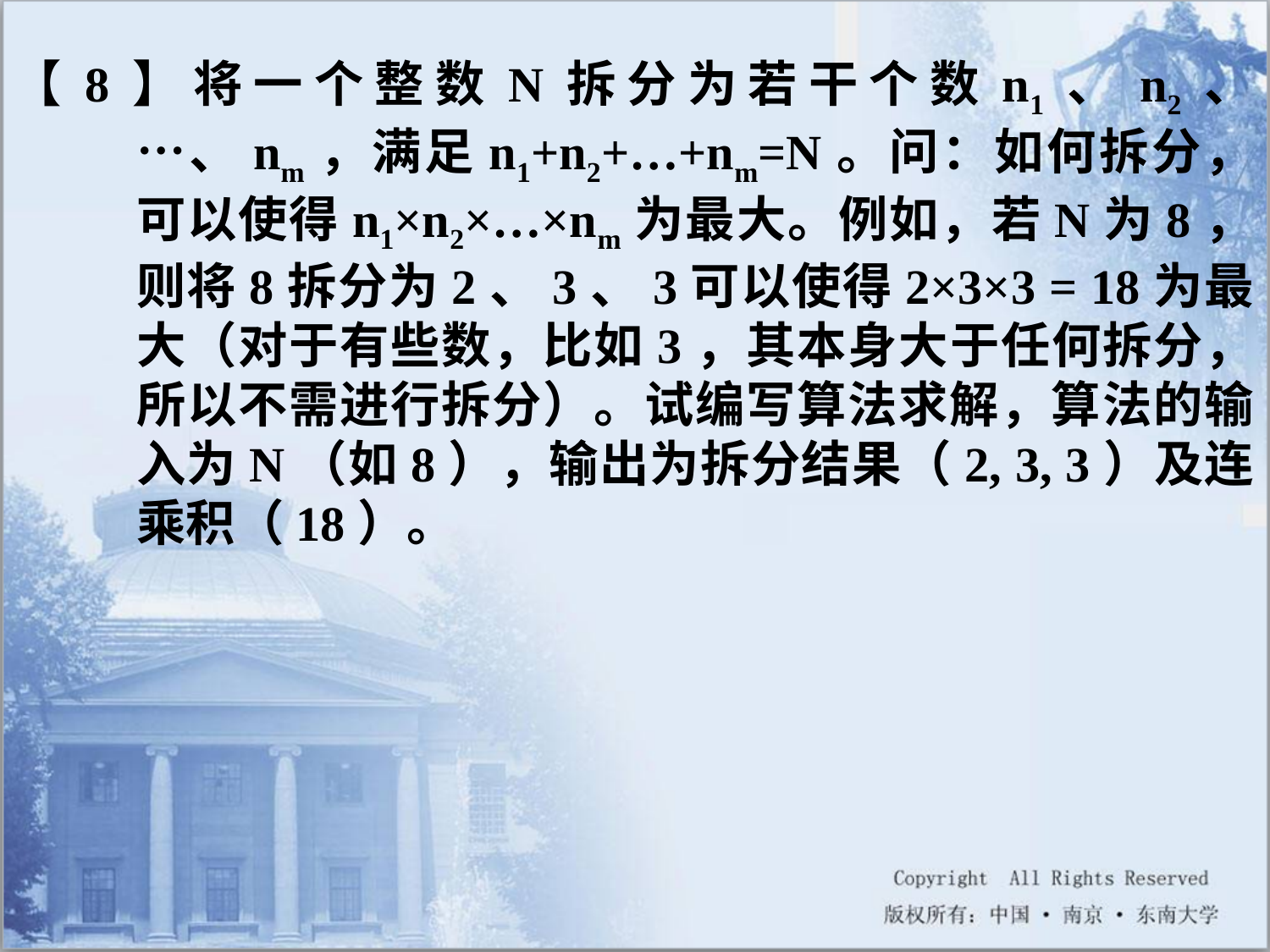

【8】将一个整数N拆分为若干个数n1、n2、…、nm，满足n1+n2+…+nm=N。问：如何拆分，可以使得n1×n2×…×nm为最大。例如，若N为8，则将8拆分为2、3、3可以使得2×3×3 = 18为最大（对于有些数，比如3，其本身大于任何拆分，所以不需进行拆分）。试编写算法求解，算法的输入为N（如8），输出为拆分结果（2, 3, 3）及连乘积（18）。